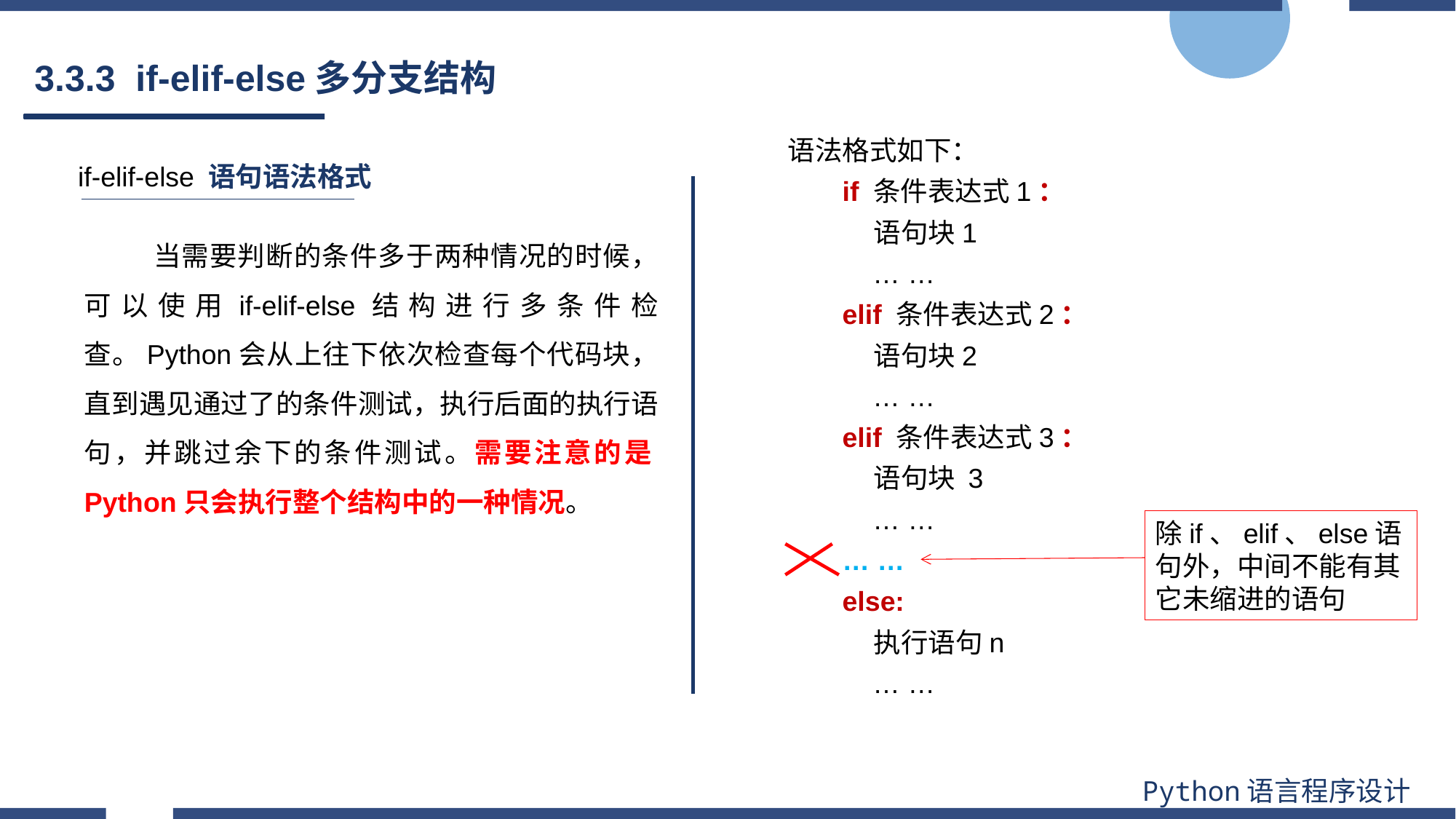

# 3.3.3  if-elif-else多分支结构
语法格式如下：
if 条件表达式1：
    语句块1
    … …
elif 条件表达式2：
    语句块2
    … …
elif 条件表达式3：
    语句块 3
    … …
… …
else:
    执行语句n
    … …
if-elif-else 语句语法格式
    当需要判断的条件多于两种情况的时候，可以使用if-elif-else结构进行多条件检查。Python会从上往下依次检查每个代码块，直到遇见通过了的条件测试，执行后面的执行语句，并跳过余下的条件测试。需要注意的是Python只会执行整个结构中的一种情况。
除if、elif、else语句外，中间不能有其它未缩进的语句